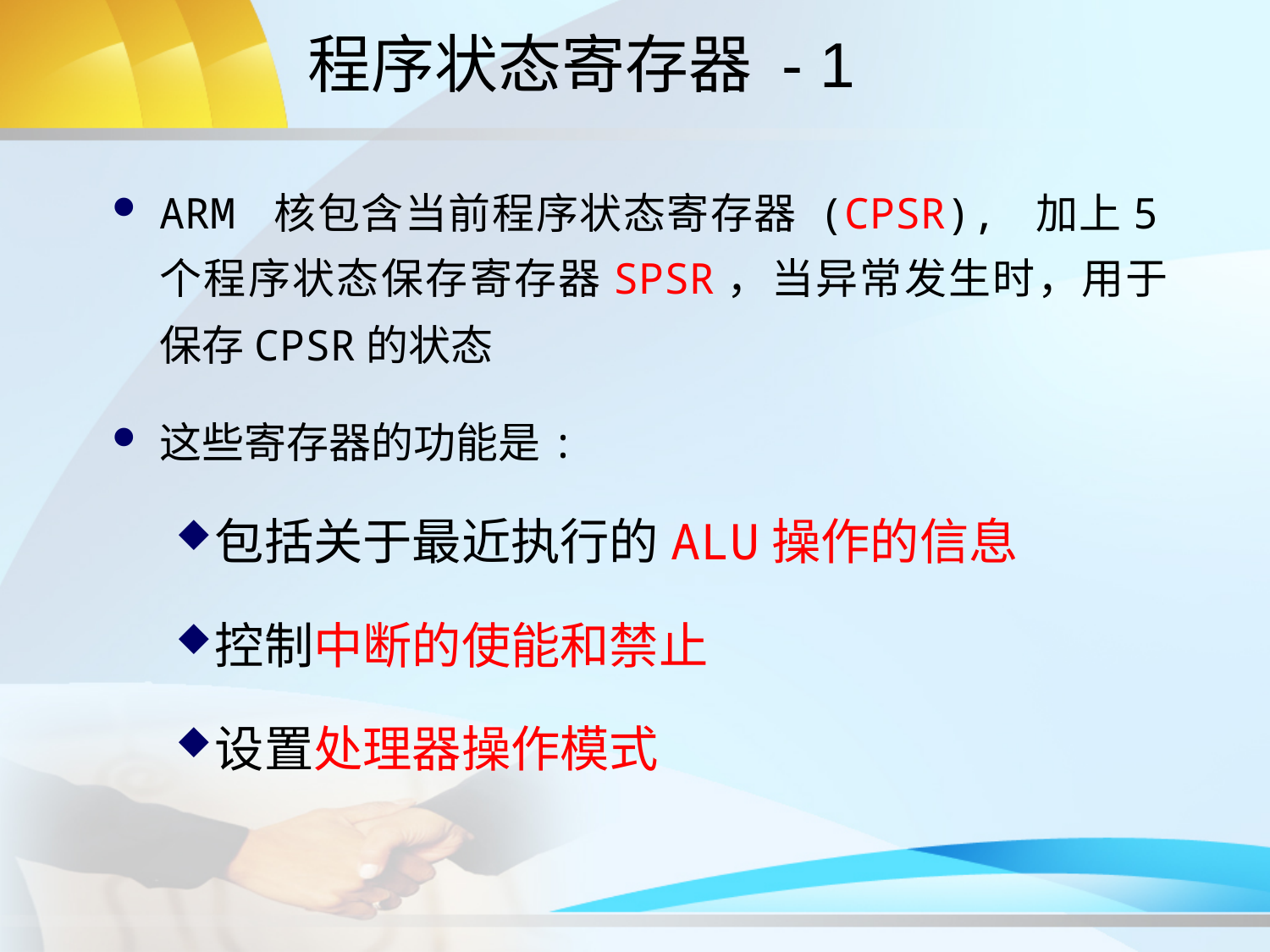

# 程序状态寄存器 - 1
ARM 核包含当前程序状态寄存器 (CPSR), 加上5个程序状态保存寄存器SPSR，当异常发生时，用于保存CPSR的状态
这些寄存器的功能是:
包括关于最近执行的ALU操作的信息
控制中断的使能和禁止
设置处理器操作模式